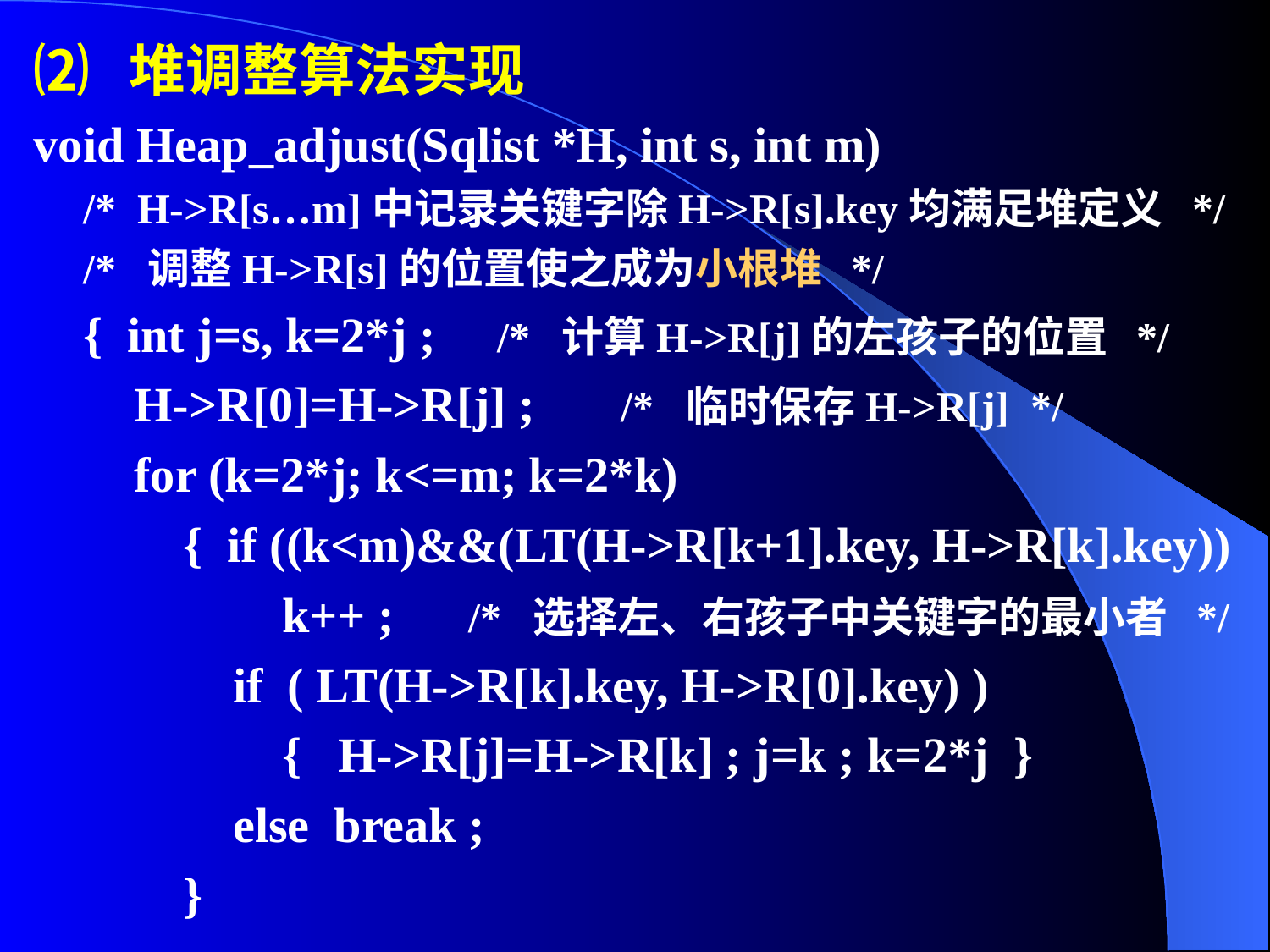

⑵  堆调整算法实现
void Heap_adjust(Sqlist *H, int s, int m)
/*  H->R[s…m]中记录关键字除H->R[s].key均满足堆定义  */
/*  调整H->R[s]的位置使之成为小根堆  */
{  int j=s, k=2*j ;     /*  计算H->R[j]的左孩子的位置  */
H->R[0]=H->R[j] ;       /*  临时保存H->R[j]  */
for (k=2*j; k<=m; k=2*k)
{  if ((k<m)&&(LT(H->R[k+1].key, H->R[k].key))
    k++ ;      /*  选择左、右孩子中关键字的最小者  */
if  ( LT(H->R[k].key, H->R[0].key) )
    {   H->R[j]=H->R[k] ; j=k ; k=2*j  }
else  break ;
}